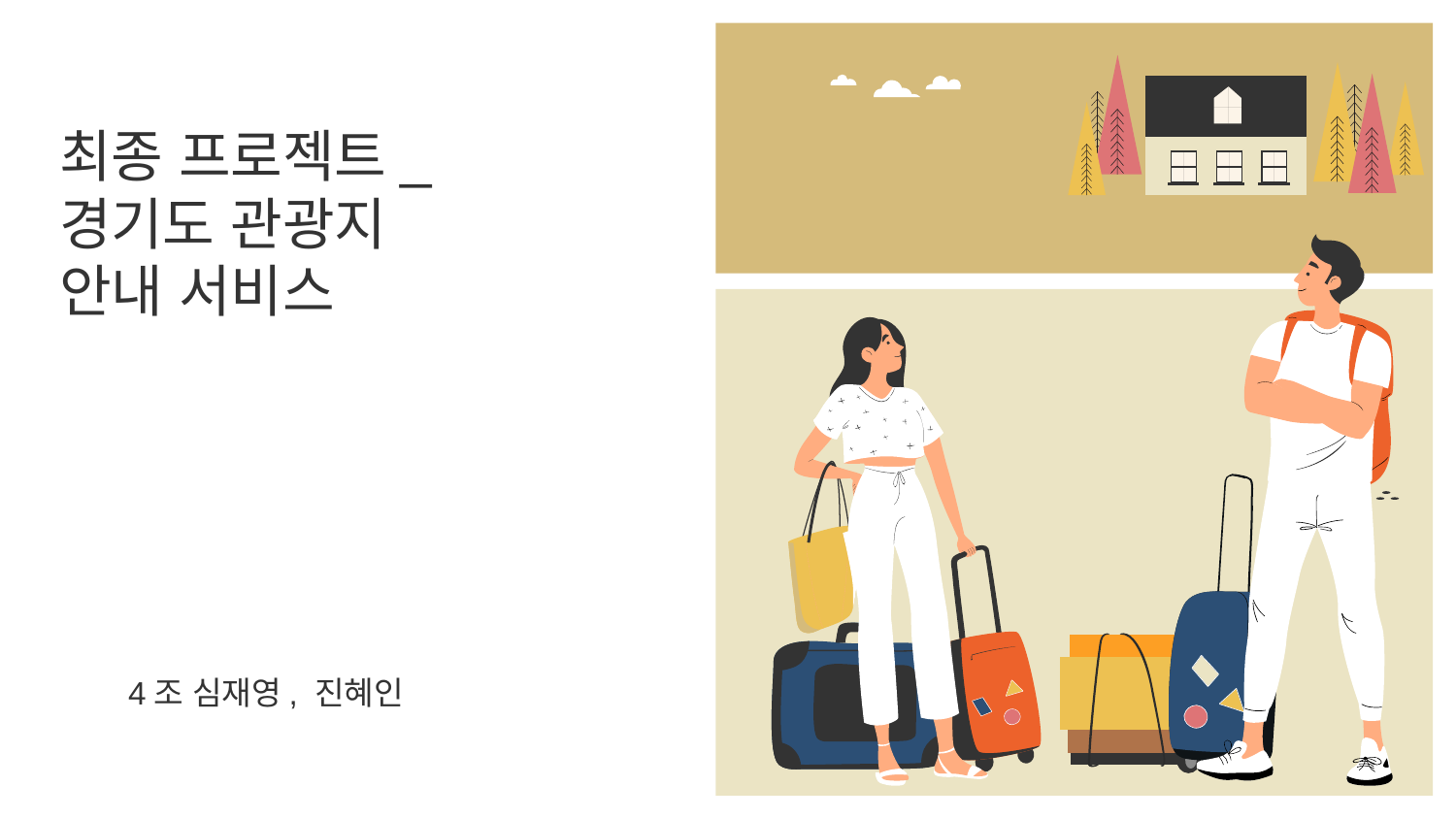

# 최종 프로젝트_ 경기도 관광지 안내 서비스

4조 심재영, 진혜인